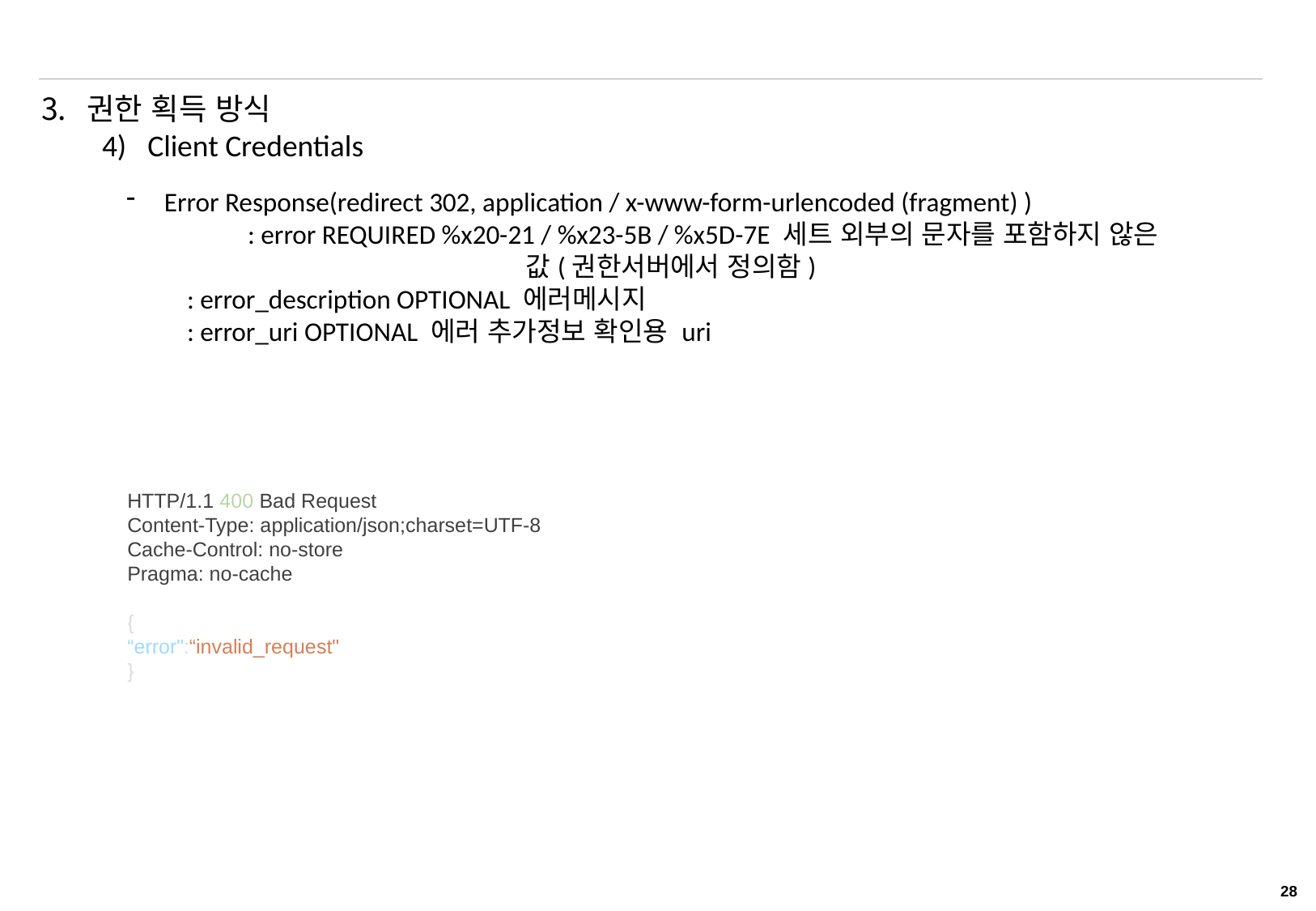

권한 획득 방식
Client Credentials
Error Response(redirect 302, application / x-www-form-urlencoded (fragment) )
	: error REQUIRED %x20-21 / %x23-5B / %x5D-7E 세트 외부의 문자를 포함하지 않은 		                     값(권한서버에서 정의함)
: error_description OPTIONAL 에러메시지
: error_uri OPTIONAL 에러 추가정보 확인용 uri

HTTP/1.1 400 Bad Request
Content-Type: application/json;charset=UTF-8
Cache-Control: no-store
Pragma: no-cache

{
“error":“invalid_request"
}